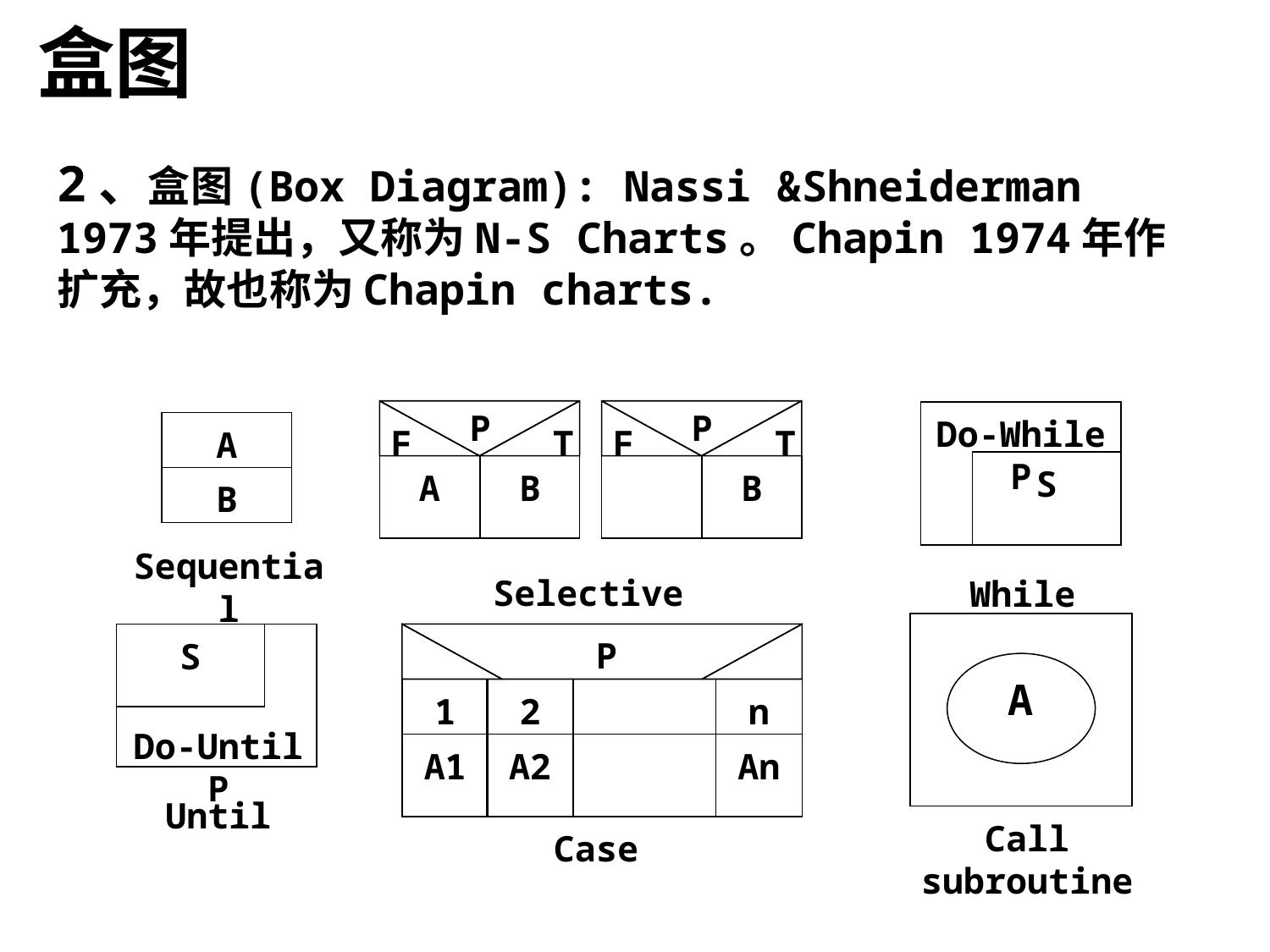

盒图
2、盒图(Box Diagram): Nassi &Shneiderman 1973年提出，又称为N-S Charts。Chapin 1974年作扩充，故也称为Chapin charts.
P

F
T
A
B
P

F
T

B
Selective

Do-While P
S
While
A
B
Sequential

A
Call subroutine

S
Do-Until P
Until

P

1
2
n

A1
A2
An
Case